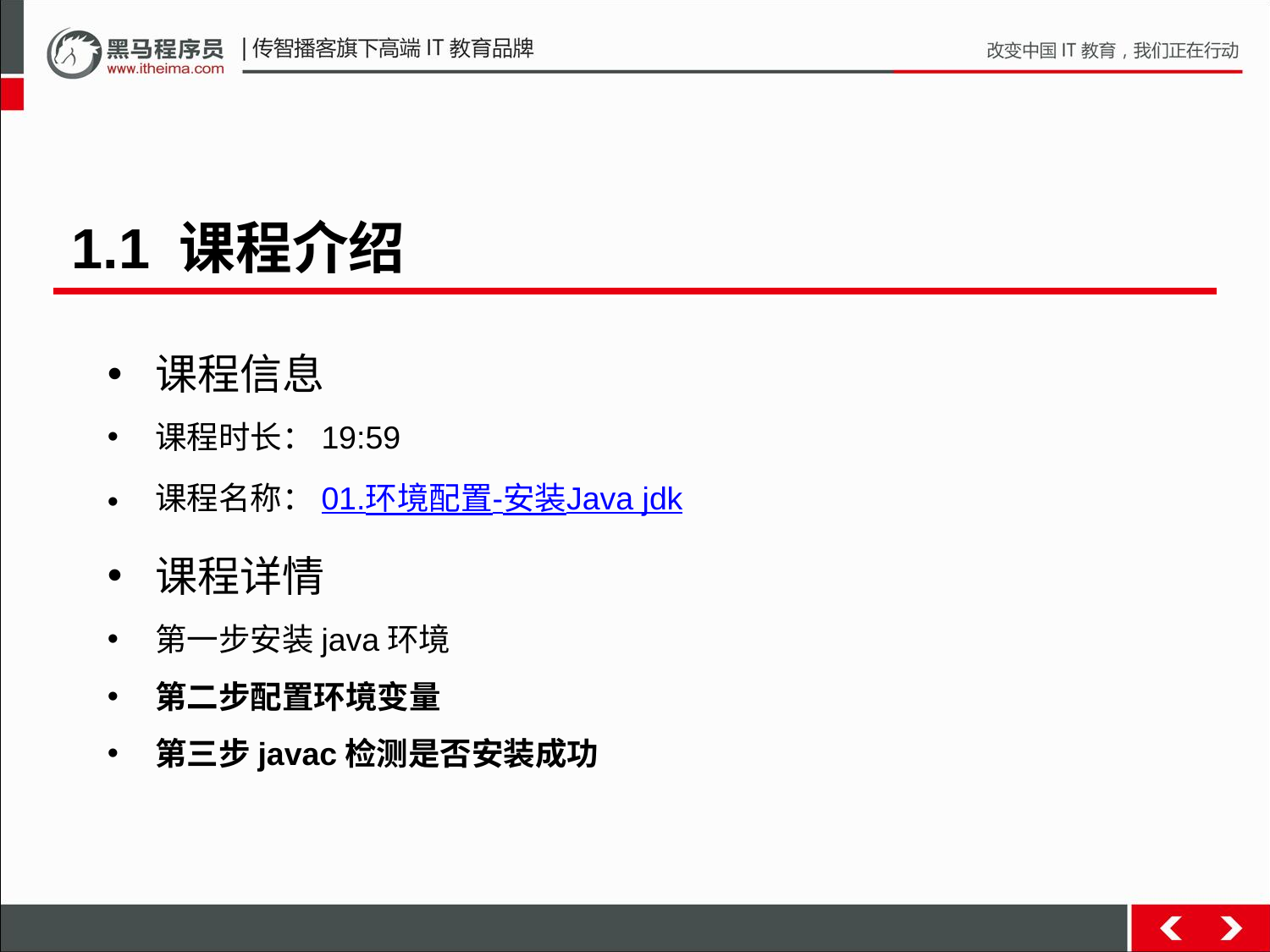

1.1 课程介绍
课程信息
课程时长：19:59
课程名称：01.环境配置-安装Java jdk
课程详情
第一步安装java环境
第二步配置环境变量
第三步javac检测是否安装成功